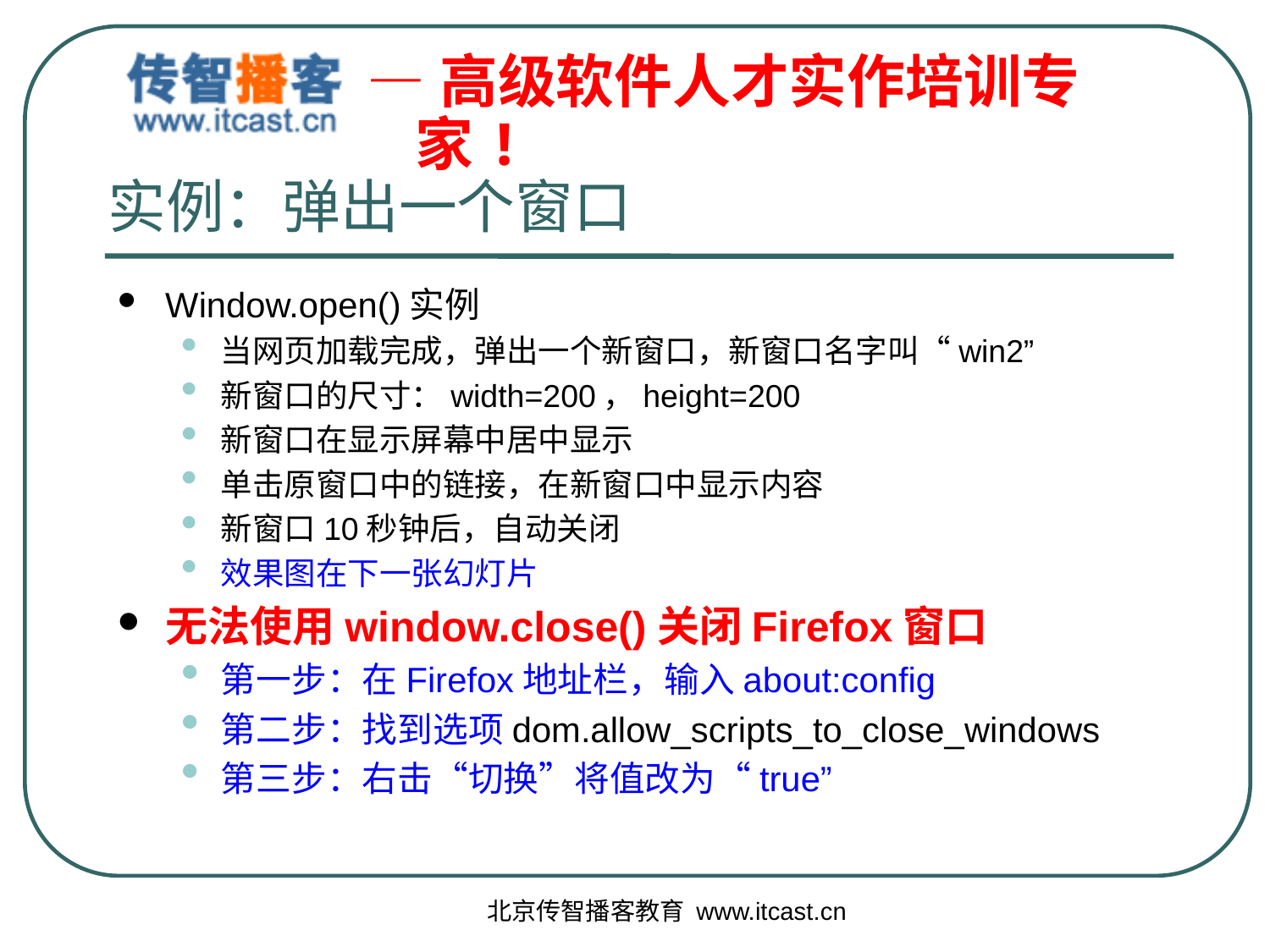

# 实例：弹出一个窗口
Window.open()实例
当网页加载完成，弹出一个新窗口，新窗口名字叫“win2”
新窗口的尺寸：width=200，height=200
新窗口在显示屏幕中居中显示
单击原窗口中的链接，在新窗口中显示内容
新窗口10秒钟后，自动关闭
效果图在下一张幻灯片
无法使用window.close()关闭Firefox窗口
第一步：在Firefox地址栏，输入about:config
第二步：找到选项dom.allow_scripts_to_close_windows
第三步：右击“切换”将值改为“true”